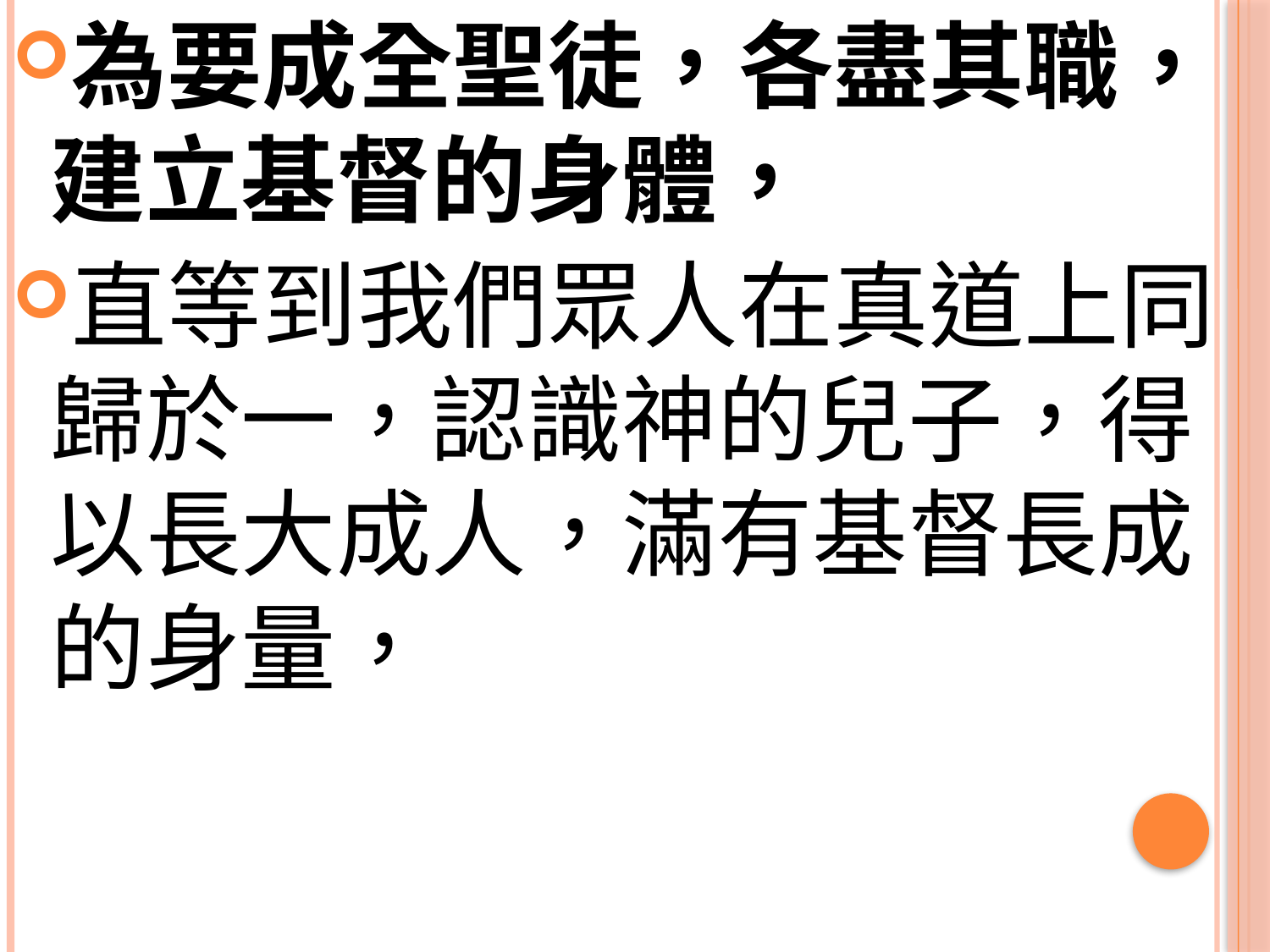

為要成全聖徒，各盡其職，建立基督的身體，
直等到我們眾人在真道上同歸於一，認識神的兒子，得以長大成人，滿有基督長成的身量，